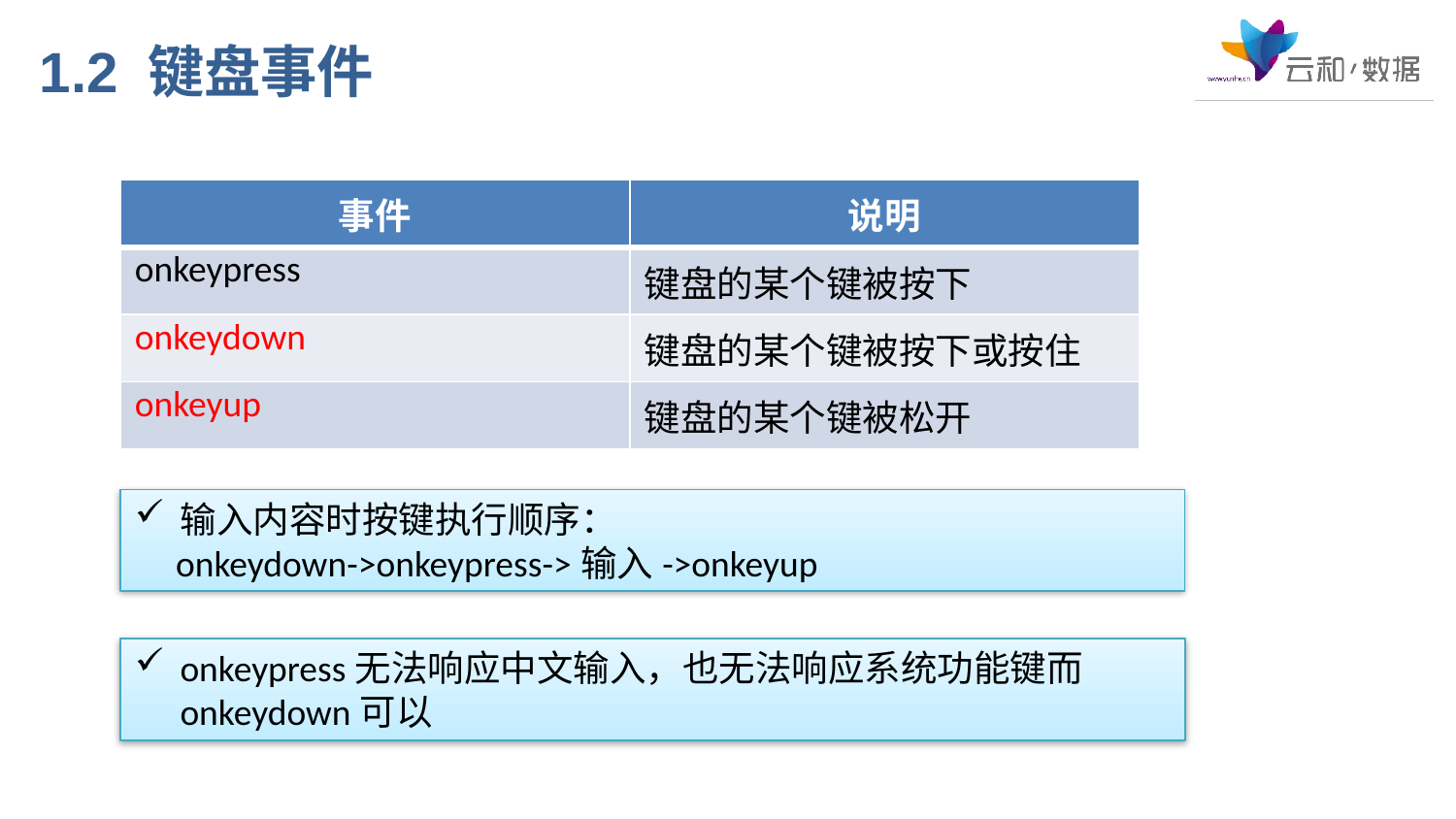

# 1.2 键盘事件
| 事件 | 说明 |
| --- | --- |
| onkeypress | 键盘的某个键被按下 |
| onkeydown | 键盘的某个键被按下或按住 |
| onkeyup | 键盘的某个键被松开 |
输入内容时按键执行顺序：
     onkeydown->onkeypress->输入->onkeyup
onkeypress无法响应中文输入，也无法响应系统功能键而onkeydown可以
7